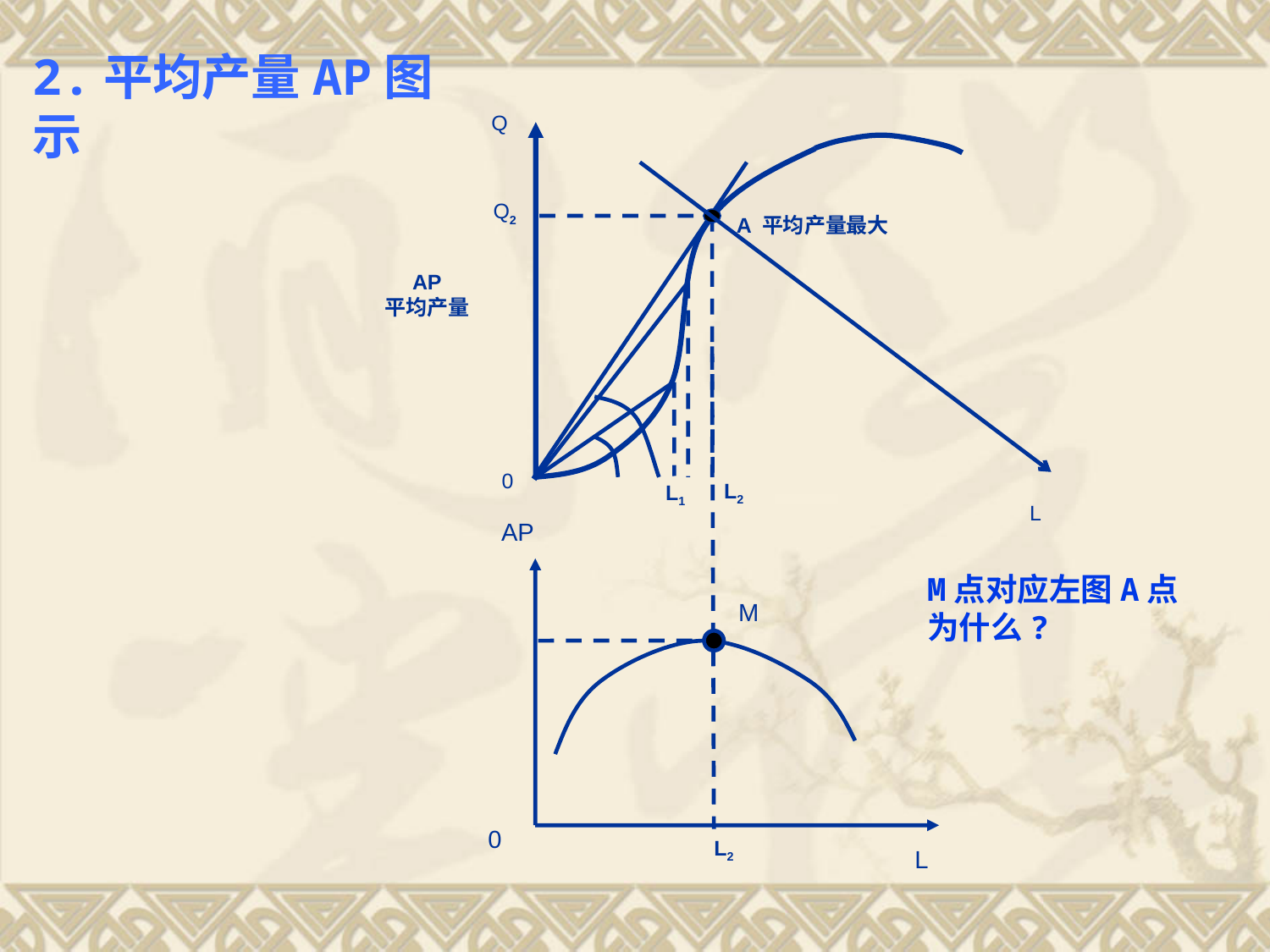

2.平均产量AP图示
Q

Q2
A 平均产量最大

AP
平均产量

0
L2
L1
L
AP

M点对应左图A点
为什么?
M

0
L2

L